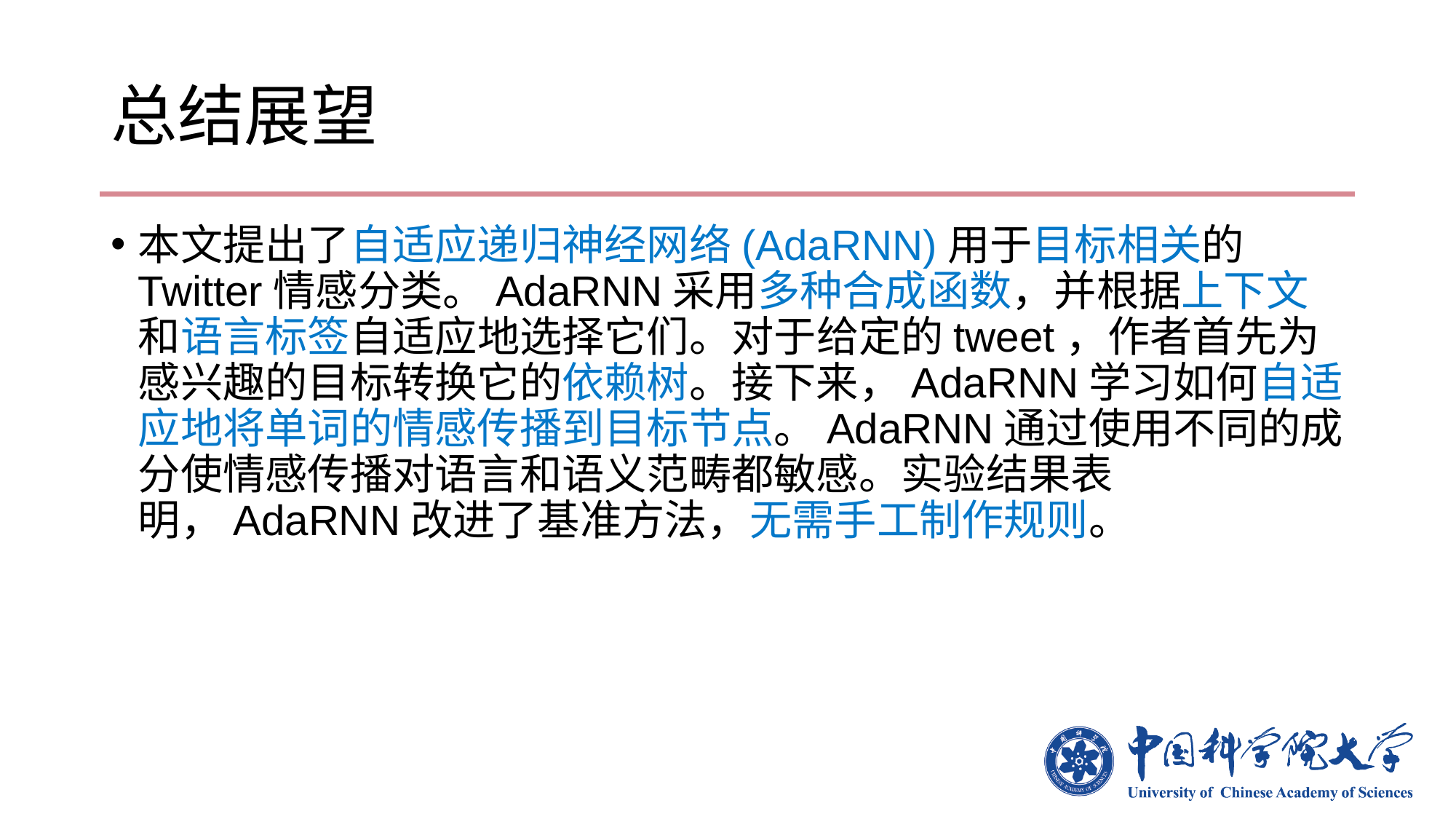

# 总结展望
本文提出了自适应递归神经网络(AdaRNN)用于目标相关的Twitter情感分类。AdaRNN采用多种合成函数，并根据上下文和语言标签自适应地选择它们。对于给定的tweet，作者首先为感兴趣的目标转换它的依赖树。接下来，AdaRNN学习如何自适应地将单词的情感传播到目标节点。AdaRNN通过使用不同的成分使情感传播对语言和语义范畴都敏感。实验结果表明，AdaRNN改进了基准方法，无需手工制作规则。